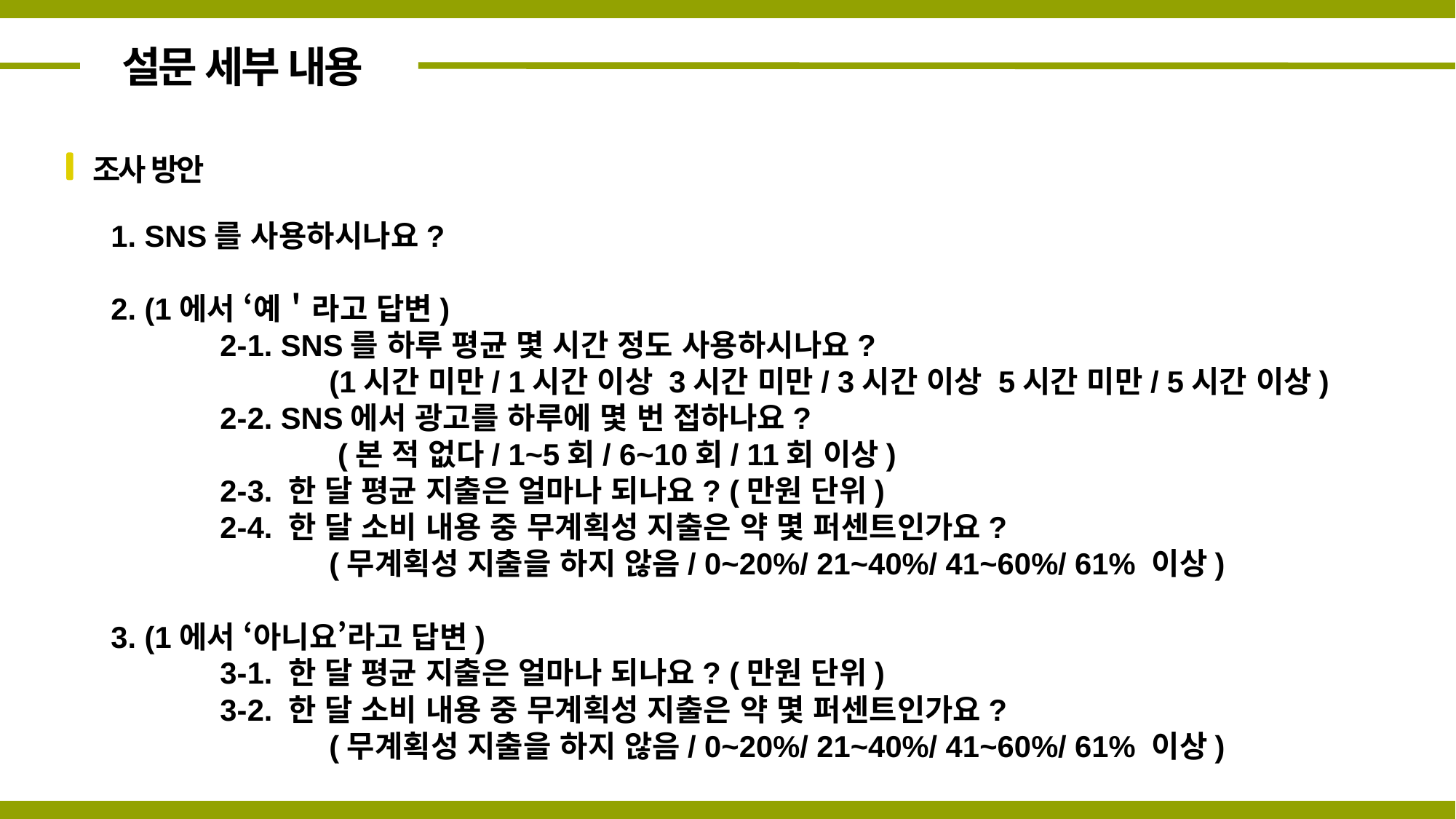

설문 세부 내용
조사 방안

1. SNS를 사용하시나요?

2. (1에서 ‘예＇라고 답변)
	2-1. SNS를 하루 평균 몇 시간 정도 사용하시나요?
		(1시간 미만/ 1시간 이상 3시간 미만/ 3시간 이상 5시간 미만/ 5시간 이상)
	2-2. SNS에서 광고를 하루에 몇 번 접하나요?
		 (본 적 없다/ 1~5회/ 6~10회/ 11회 이상)
	2-3. 한 달 평균 지출은 얼마나 되나요? (만원 단위)
	2-4. 한 달 소비 내용 중 무계획성 지출은 약 몇 퍼센트인가요?
		(무계획성 지출을 하지 않음/ 0~20%/ 21~40%/ 41~60%/ 61% 이상)

3. (1에서 ‘아니요’라고 답변)
	3-1. 한 달 평균 지출은 얼마나 되나요? (만원 단위)
	3-2. 한 달 소비 내용 중 무계획성 지출은 약 몇 퍼센트인가요?
		(무계획성 지출을 하지 않음/ 0~20%/ 21~40%/ 41~60%/ 61% 이상)